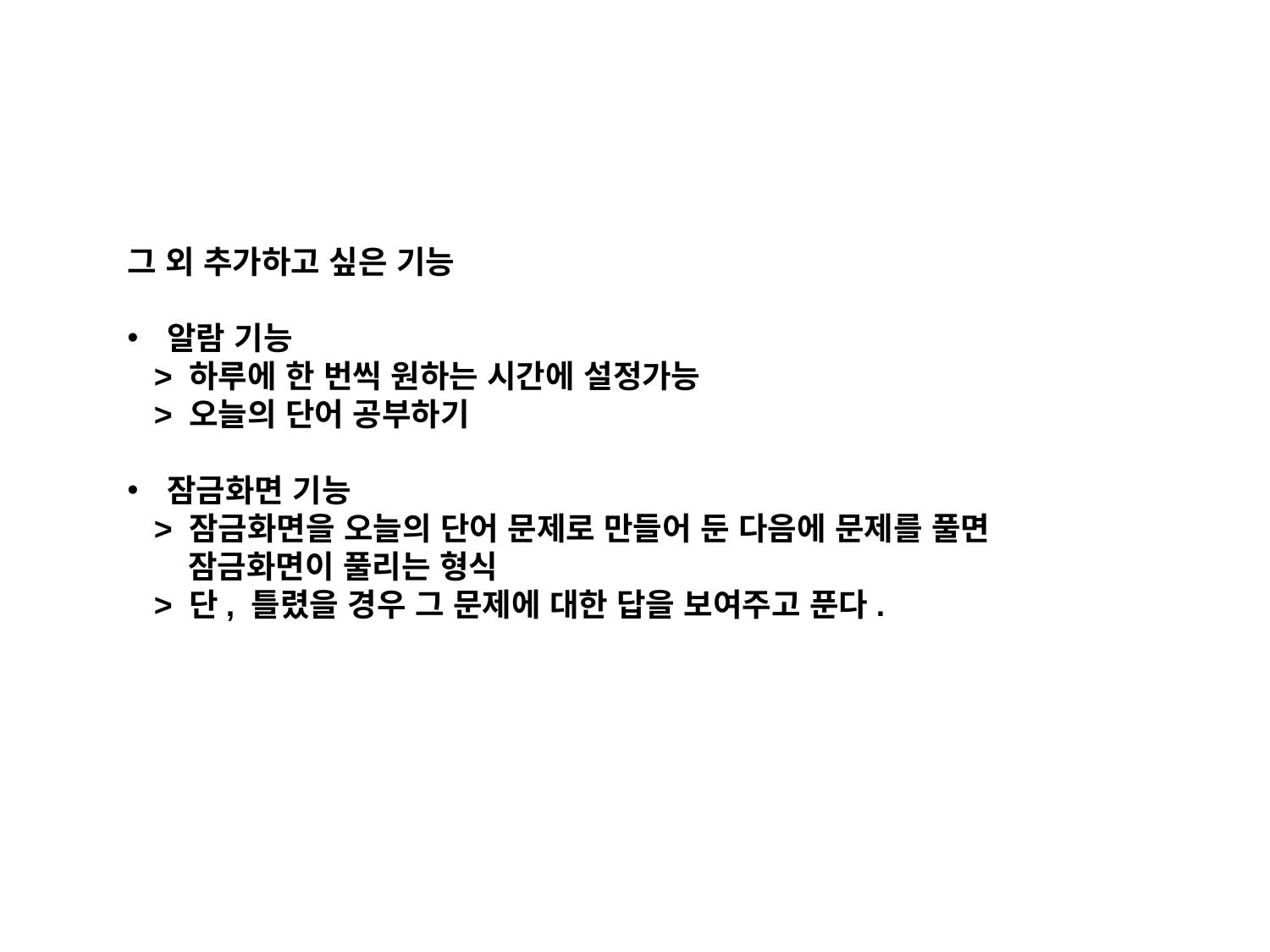

그 외 추가하고 싶은 기능

알람 기능
   > 하루에 한 번씩 원하는 시간에 설정가능
   > 오늘의 단어 공부하기

잠금화면 기능
   > 잠금화면을 오늘의 단어 문제로 만들어 둔 다음에 문제를 풀면
      잠금화면이 풀리는 형식
   > 단, 틀렸을 경우 그 문제에 대한 답을 보여주고 푼다.